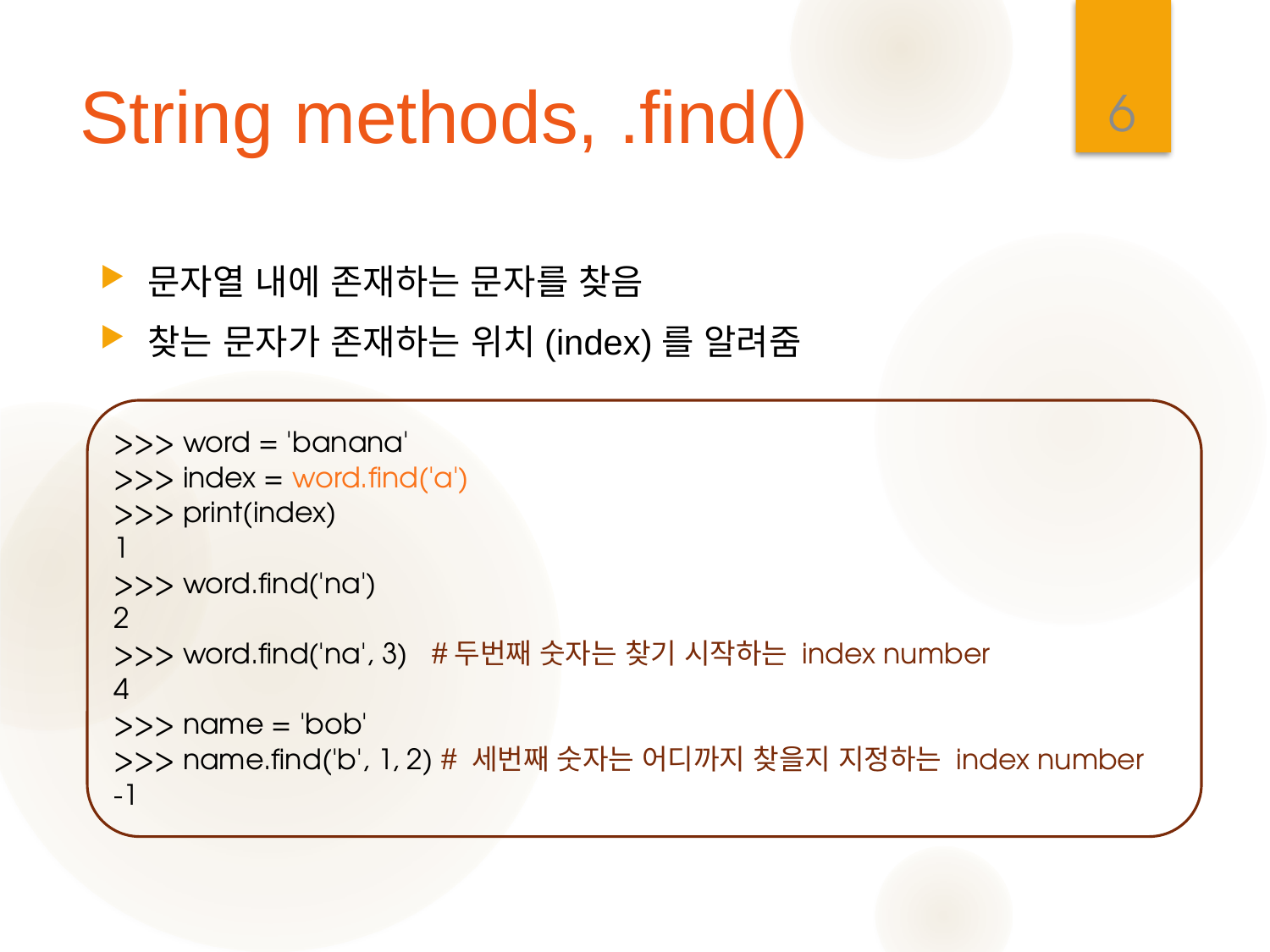

6
# String methods, .find()
문자열 내에 존재하는 문자를 찾음
찾는 문자가 존재하는 위치(index)를 알려줌

>>> word = 'banana'
>>> index = word.find('a')
>>> print(index)
1
>>> word.find('na')
2
>>> word.find('na', 3)   #두번째 숫자는 찾기 시작하는 index number
4
>>> name = 'bob'
>>> name.find('b', 1, 2) # 세번째 숫자는 어디까지 찾을지 지정하는 index number
-1